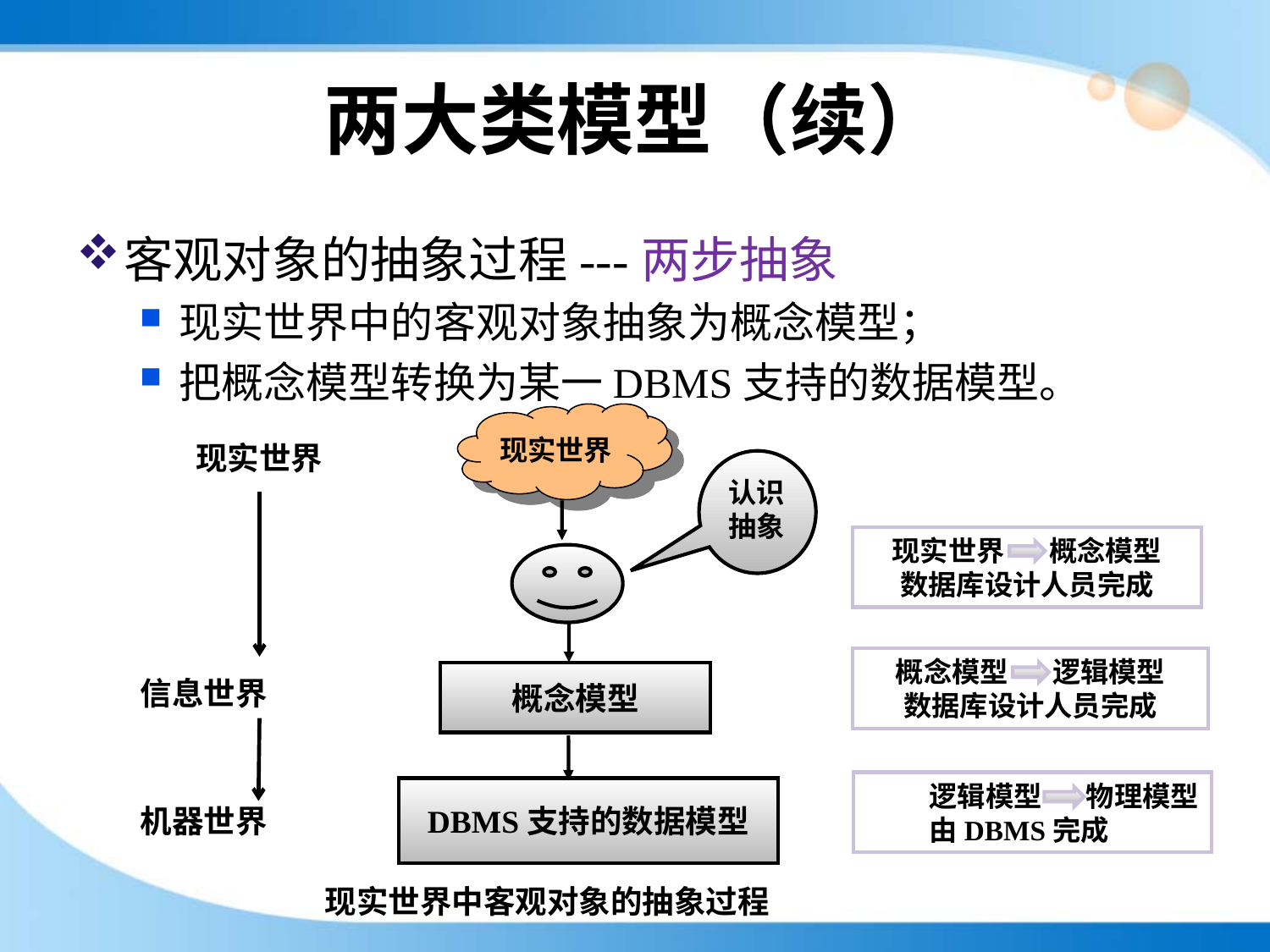

# 两大类模型（续）
客观对象的抽象过程---两步抽象
现实世界中的客观对象抽象为概念模型；
把概念模型转换为某一DBMS支持的数据模型。

现实世界
现实世界
认识
抽象

现实世界       概念模型
数据库设计人员完成

概念模型       逻辑模型
数据库设计人员完成

概念模型
信息世界

逻辑模型       物理模型
由DBMS完成

DBMS支持的数据模型
机器世界
现实世界中客观对象的抽象过程